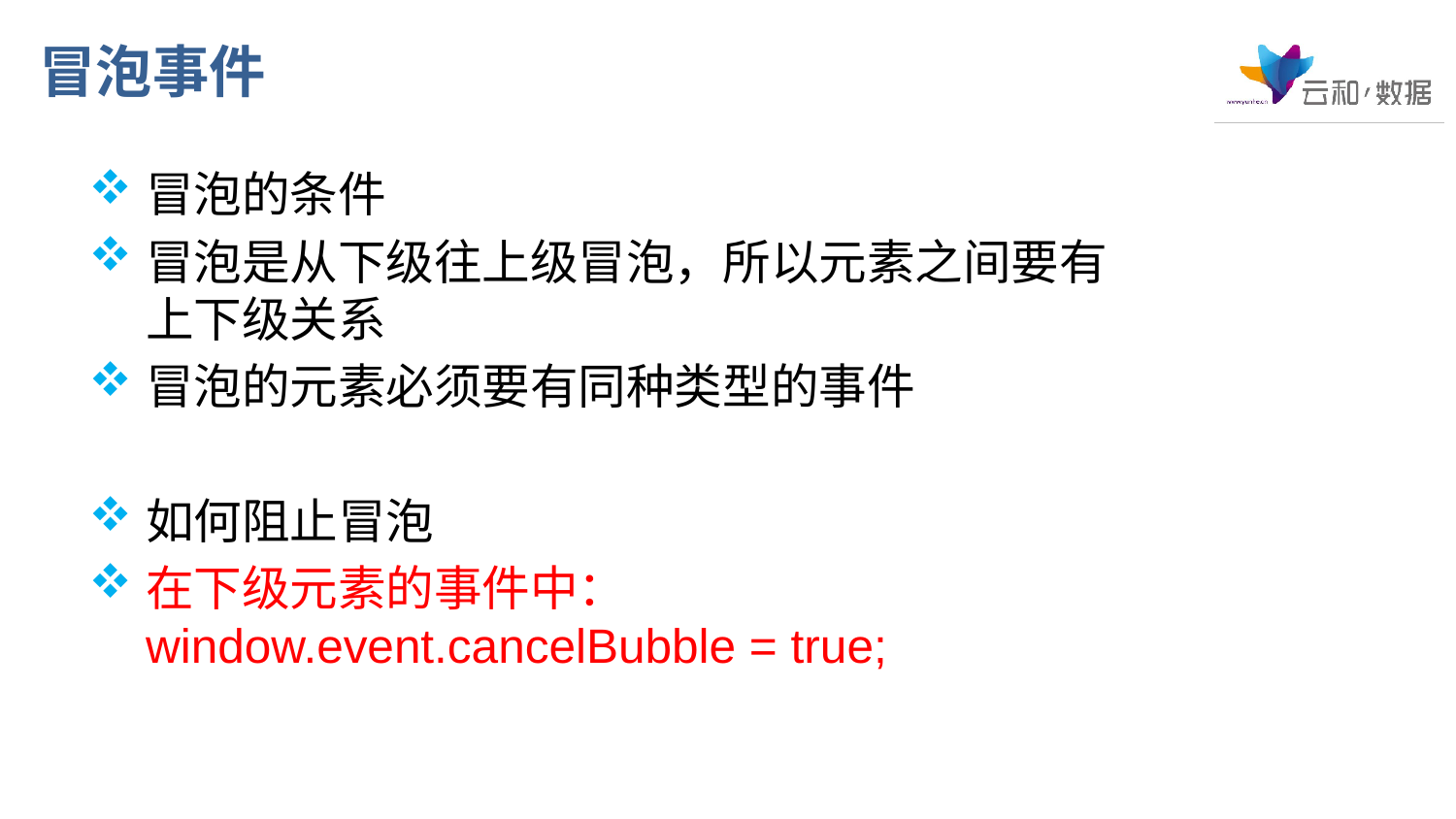

# 冒泡事件
冒泡的条件
冒泡是从下级往上级冒泡，所以元素之间要有上下级关系
冒泡的元素必须要有同种类型的事件

如何阻止冒泡
在下级元素的事件中：window.event.cancelBubble = true;
20